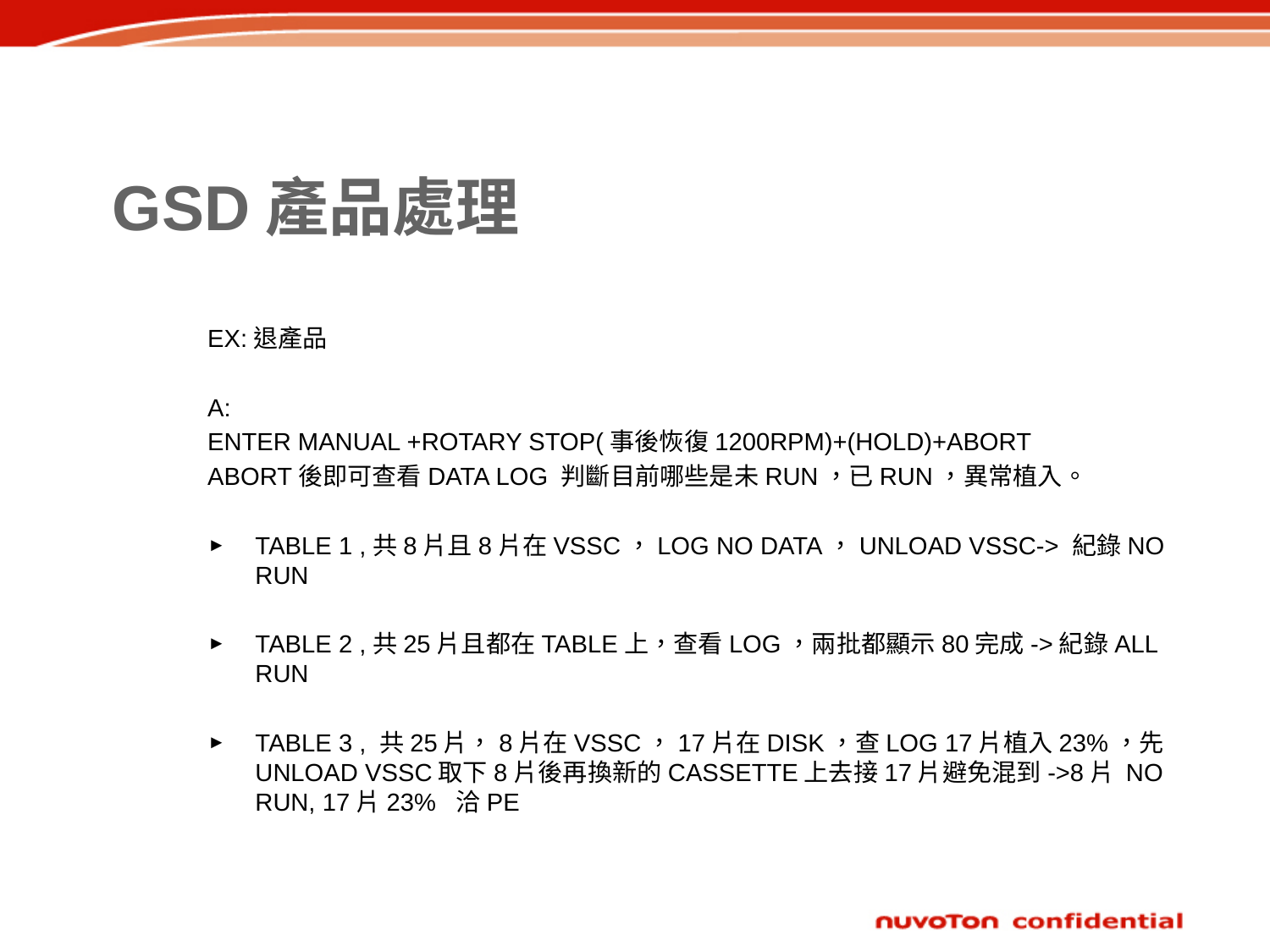

# GSD產品處理
EX:退產品

A:
ENTER MANUAL +ROTARY STOP(事後恢復1200RPM)+(HOLD)+ABORT
ABORT後即可查看DATA LOG 判斷目前哪些是未RUN，已RUN，異常植入。

TABLE 1 ,共8片且8片在VSSC，LOG NO DATA，UNLOAD VSSC-> 紀錄NO RUN

TABLE 2 ,共25片且都在TABLE上，查看LOG，兩批都顯示80完成->紀錄ALL RUN

TABLE 3 , 共25片，8片在VSSC，17片在DISK，查LOG 17片植入23%，先UNLOAD VSSC取下8片後再換新的CASSETTE上去接17片避免混到->8片 NO RUN, 17片23%  洽PE